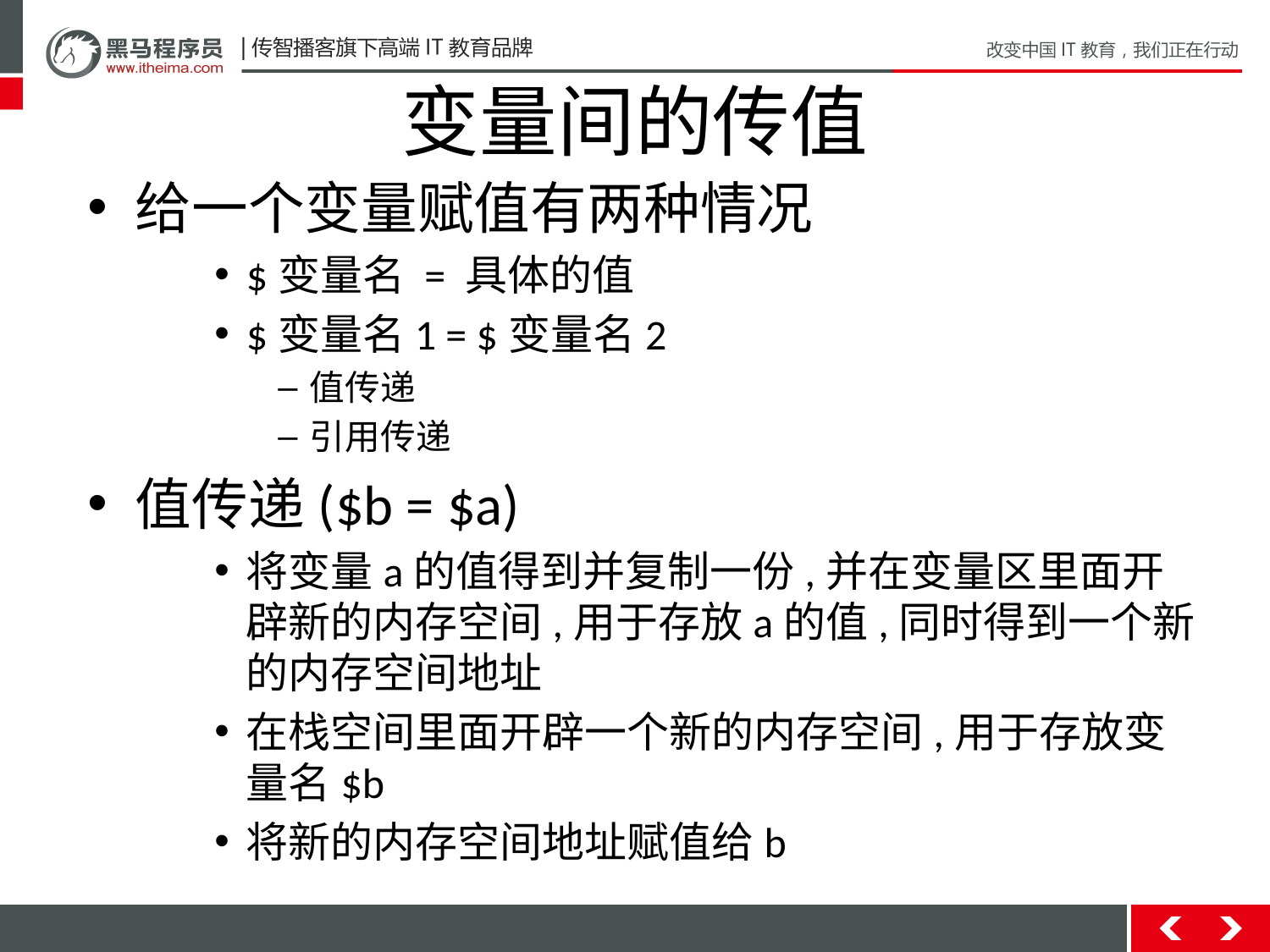

# 变量间的传值
给一个变量赋值有两种情况
$变量名 = 具体的值
$变量名1 = $变量名2
值传递
引用传递
值传递($b = $a)
将变量a的值得到并复制一份,并在变量区里面开辟新的内存空间,用于存放a的值,同时得到一个新的内存空间地址
在栈空间里面开辟一个新的内存空间,用于存放变量名$b
将新的内存空间地址赋值给b